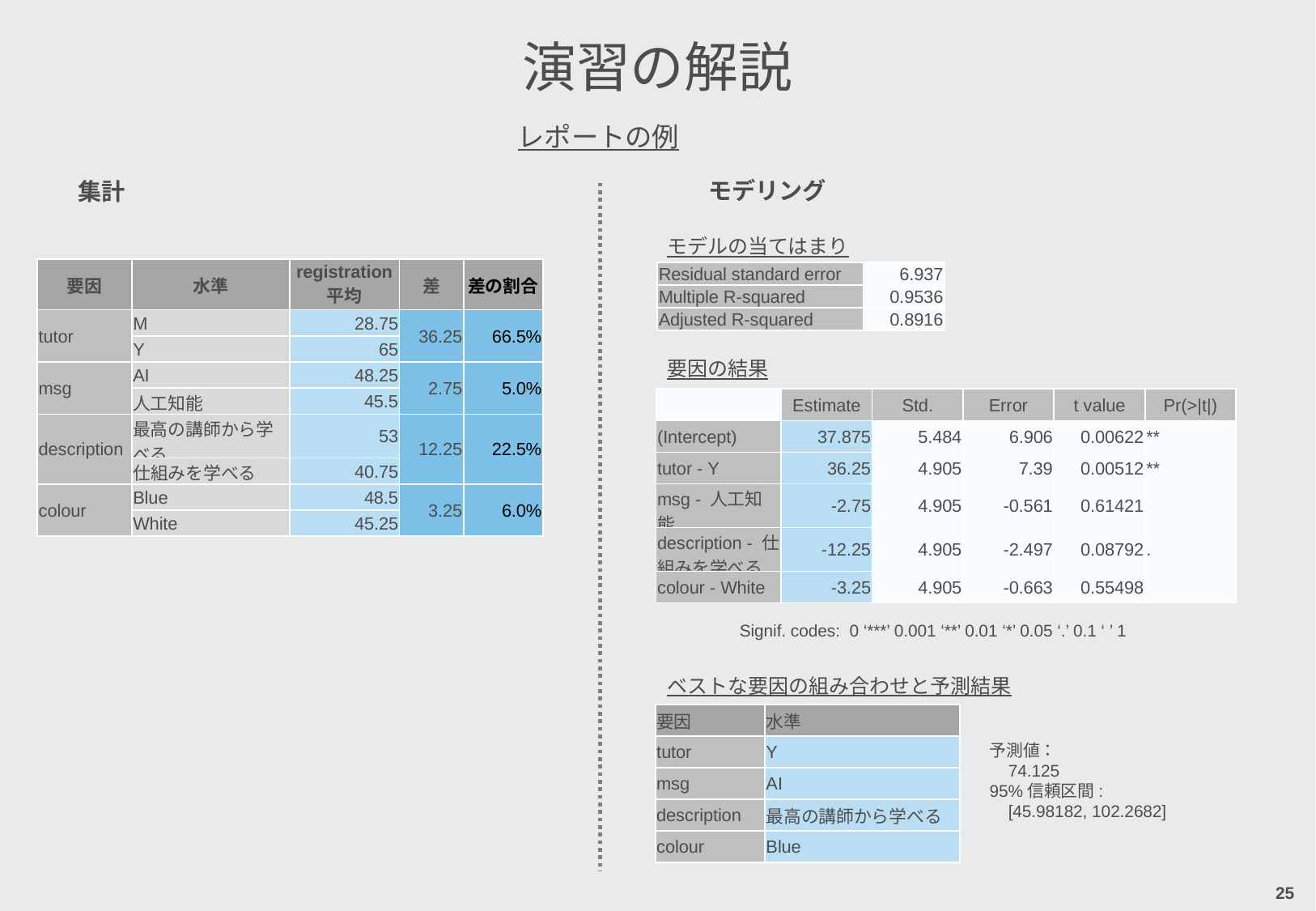

# 演習の解説
レポートの例
モデリング
集計
モデルの当てはまり
| 要因 | 水準 | registration 平均 | 差 | 差の割合 |
| --- | --- | --- | --- | --- |
| tutor | M | 28.75 | 36.25 | 66.5% |
|  | Y | 65 |  |  |
| msg | AI | 48.25 | 2.75 | 5.0% |
|  | 人工知能 | 45.5 |  |  |
| description | 最高の講師から学べる | 53 | 12.25 | 22.5% |
|  | 仕組みを学べる | 40.75 |  |  |
| colour | Blue | 48.5 | 3.25 | 6.0% |
|  | White | 45.25 |  |  |
| Residual standard error | 6.937 |
| --- | --- |
| Multiple R-squared | 0.9536 |
| Adjusted R-squared | 0.8916 |
要因の結果
|  | Estimate | Std. | Error | t value | Pr(>|t|) |
| --- | --- | --- | --- | --- | --- |
| (Intercept) | 37.875 | 5.484 | 6.906 | 0.00622 | \*\* |
| tutor - Y | 36.25 | 4.905 | 7.39 | 0.00512 | \*\* |
| msg - 人工知能 | -2.75 | 4.905 | -0.561 | 0.61421 |  |
| description - 仕組みを学べる | -12.25 | 4.905 | -2.497 | 0.08792 | . |
| colour - White | -3.25 | 4.905 | -0.663 | 0.55498 |  |
Signif. codes:  0 ‘***’ 0.001 ‘**’ 0.01 ‘*’ 0.05 ‘.’ 0.1 ‘ ’ 1
ベストな要因の組み合わせと予測結果
| 要因 | 水準 |
| --- | --- |
| tutor | Y |
| msg | AI |
| description | 最高の講師から学べる |
| colour | Blue |
予測値：
    74.125
95%信頼区間:
    [45.98182, 102.2682]
25